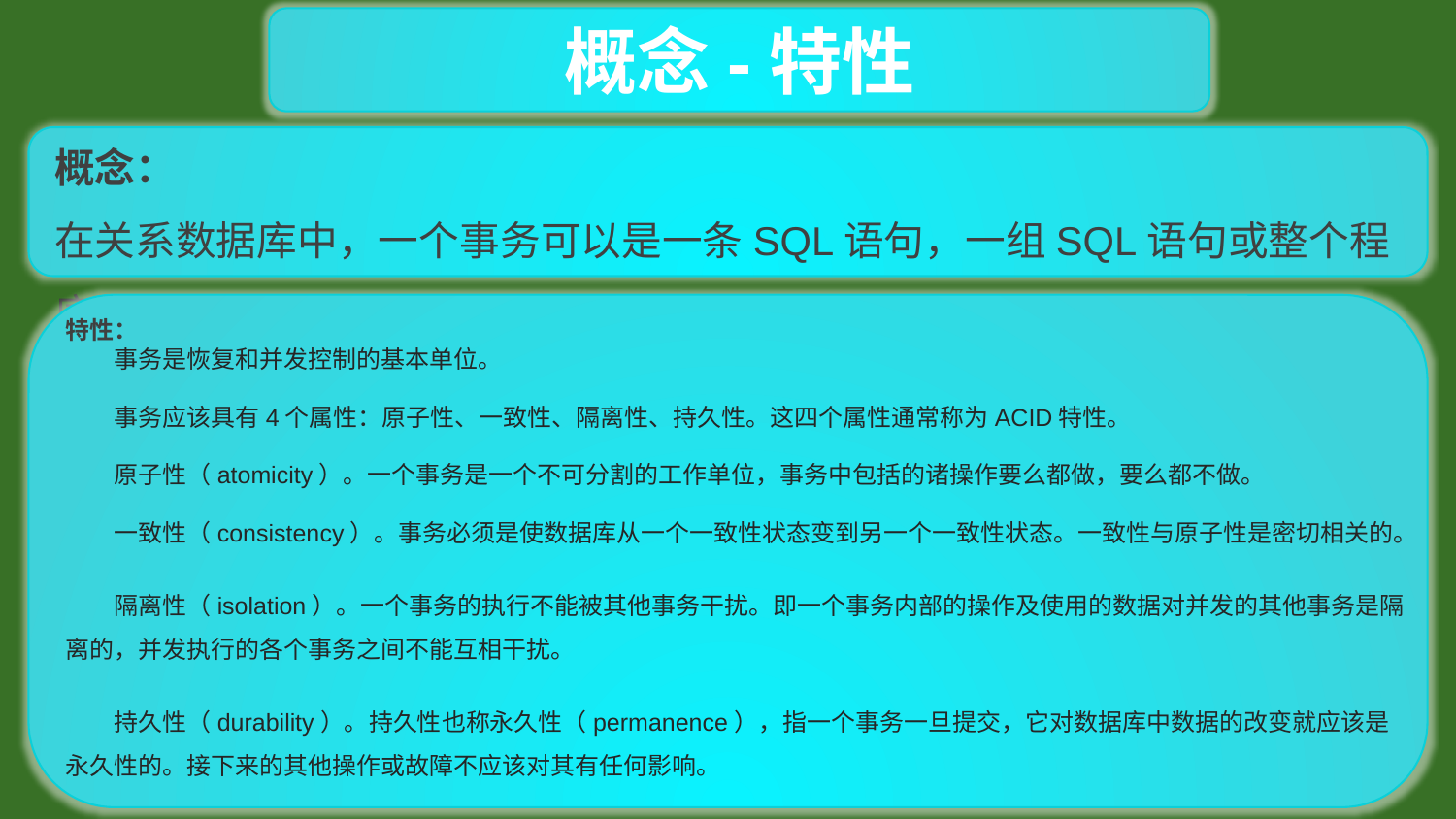

概念-特性
概念：
在关系数据库中，一个事务可以是一条SQL语句，一组SQL语句或整个程序。

特性：
        事务是恢复和并发控制的基本单位。

        事务应该具有4个属性：原子性、一致性、隔离性、持久性。这四个属性通常称为ACID特性。

        原子性（atomicity）。一个事务是一个不可分割的工作单位，事务中包括的诸操作要么都做，要么都不做。

        一致性（consistency）。事务必须是使数据库从一个一致性状态变到另一个一致性状态。一致性与原子性是密切相关的。

        隔离性（isolation）。一个事务的执行不能被其他事务干扰。即一个事务内部的操作及使用的数据对并发的其他事务是隔离的，并发执行的各个事务之间不能互相干扰。

        持久性（durability）。持久性也称永久性（permanence），指一个事务一旦提交，它对数据库中数据的改变就应该是永久性的。接下来的其他操作或故障不应该对其有任何影响。